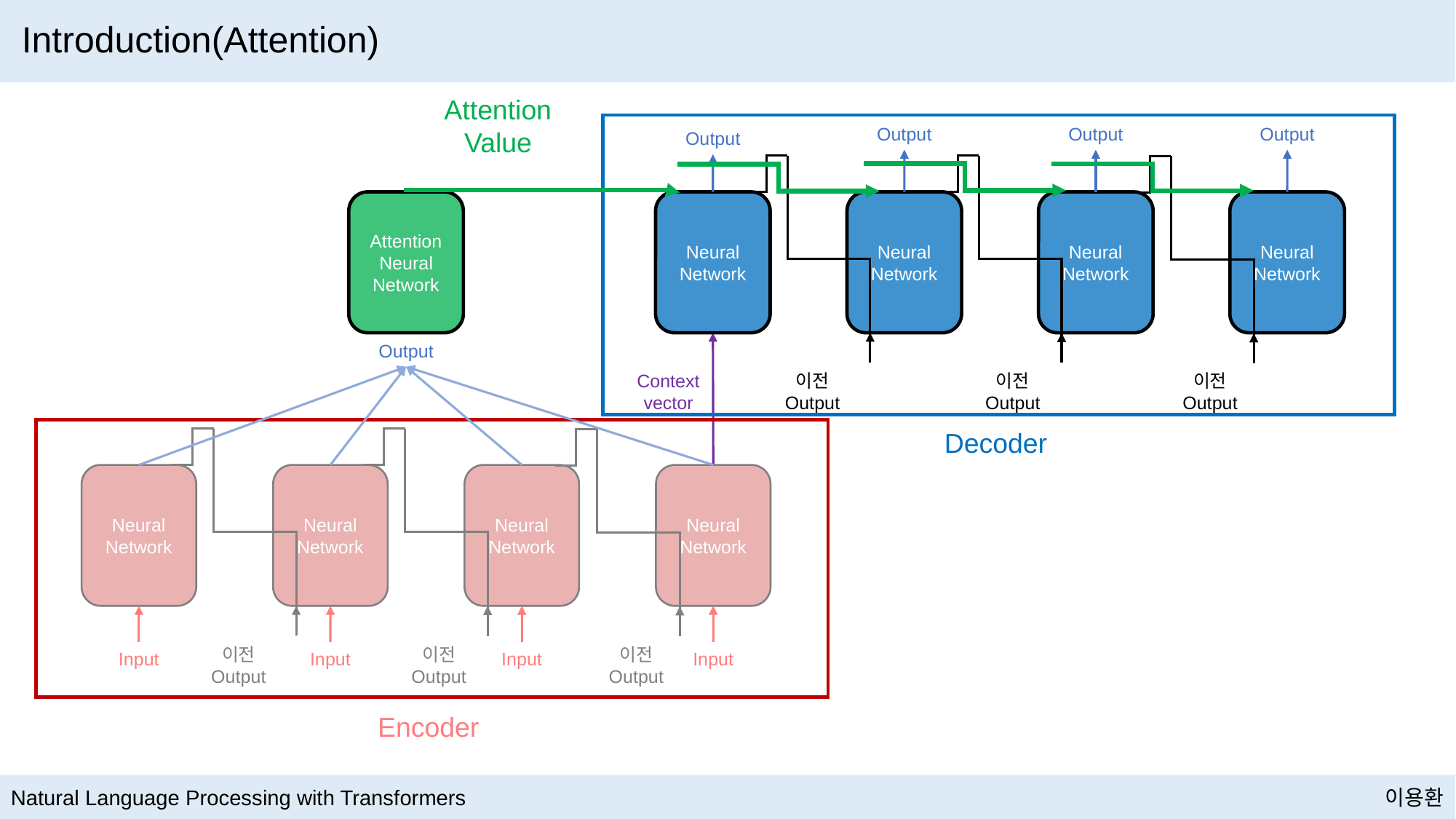

# Introduction(Attention)
Attention
Value

Decoder
Output
Output
Output
Output
Neural
Network
Neural
Network
Neural
Network
Neural
Network
이전
Output
이전
Output
이전
Output
Attention
Neural
Network
Output
Context
vector

Neural
Network
Neural
Network
Neural
Network
Neural
Network
이전
Output
이전
Output
이전
Output
Input
Input
Input
Input
Encoder